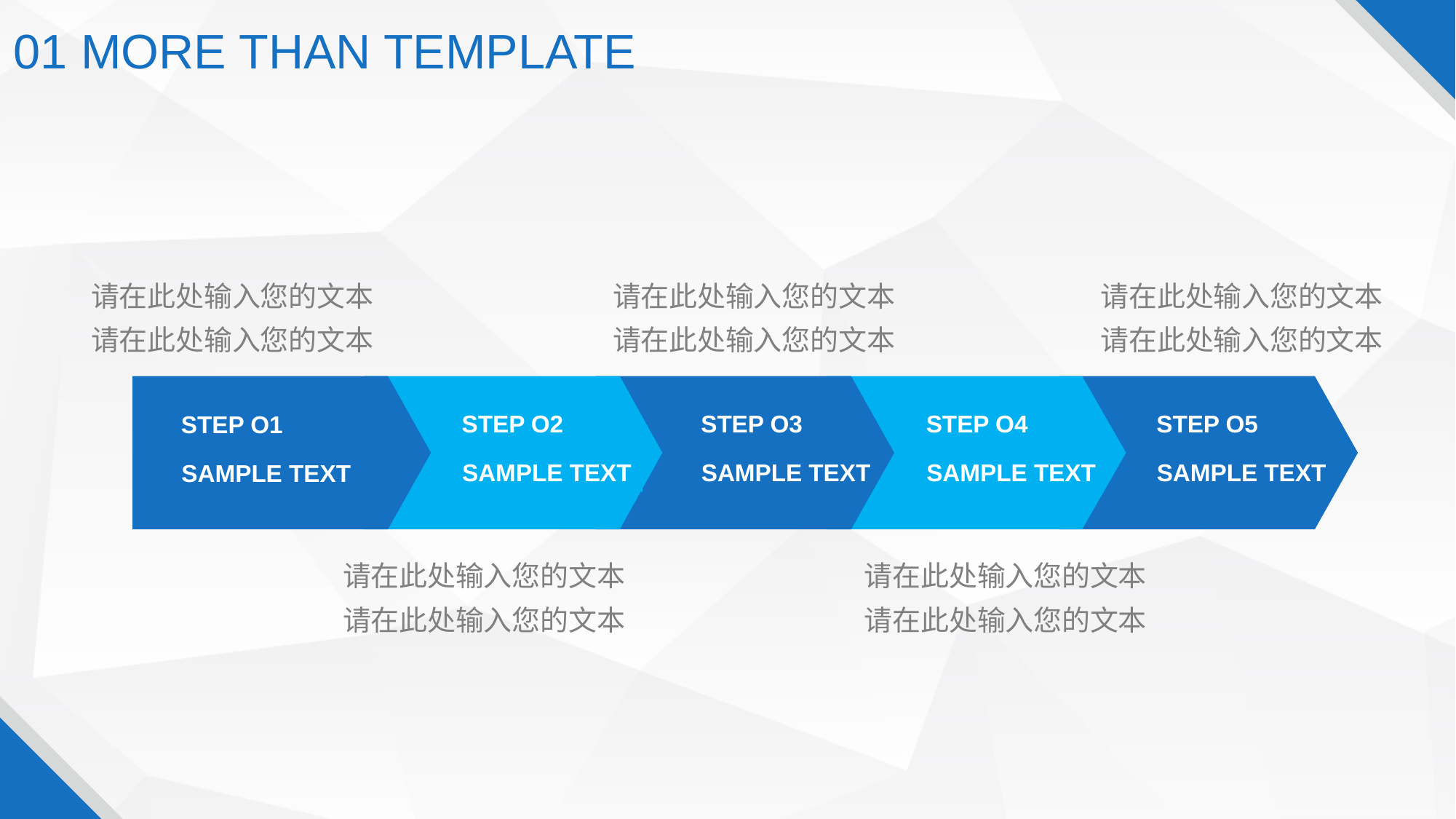

01 MORE THAN TEMPLATE
请在此处输入您的文本
请在此处输入您的文本
请在此处输入您的文本
请在此处输入您的文本
请在此处输入您的文本
请在此处输入您的文本

STEP O1
SAMPLE TEXT

STEP O2
SAMPLE TEXT

STEP O3
SAMPLE TEXT

STEP O4
SAMPLE TEXT

STEP O5
SAMPLE TEXT
请在此处输入您的文本
请在此处输入您的文本
请在此处输入您的文本
请在此处输入您的文本